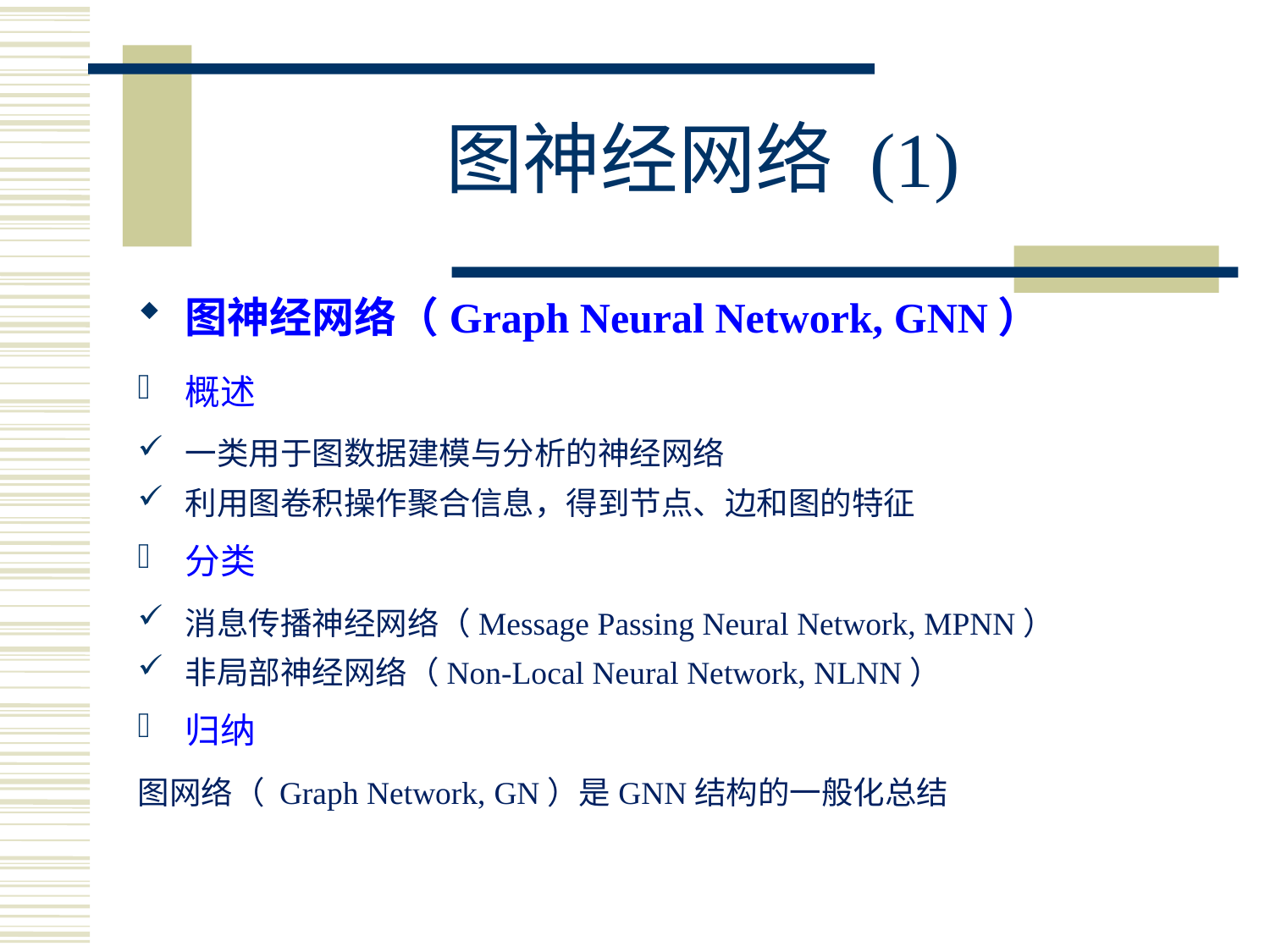

# 图神经网络 (1)

图神经网络（Graph Neural Network, GNN）
概述
一类用于图数据建模与分析的神经网络
利用图卷积操作聚合信息，得到节点、边和图的特征
分类
消息传播神经网络（Message Passing Neural Network, MPNN）
非局部神经网络（Non-Local Neural Network, NLNN）
归纳
图网络（ Graph Network, GN）是GNN结构的一般化总结